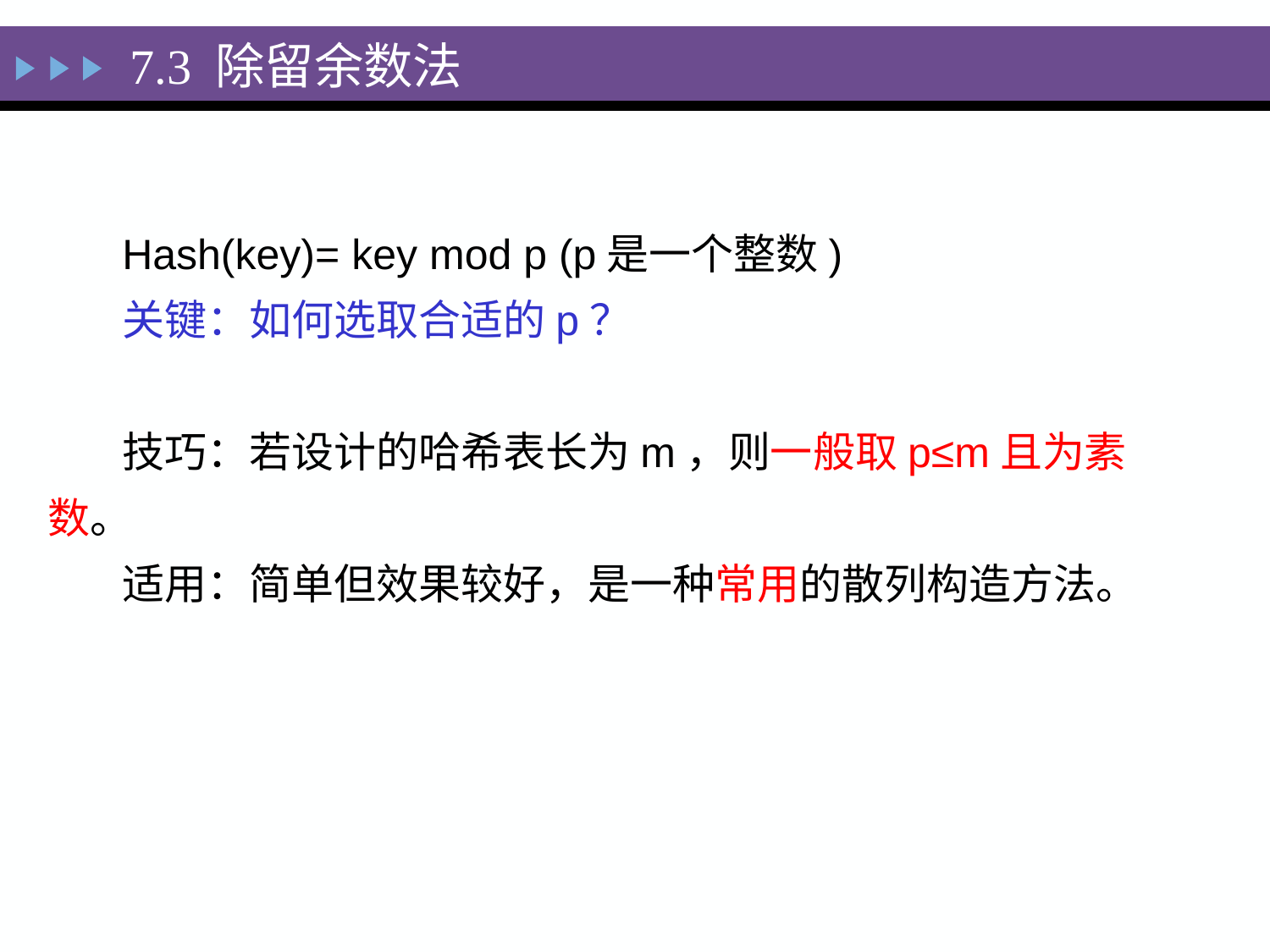

# 7.3 除留余数法
Hash(key)= key mod p (p是一个整数)
关键：如何选取合适的p？

技巧：若设计的哈希表长为m，则一般取p≤m且为素数。
适用：简单但效果较好，是一种常用的散列构造方法。